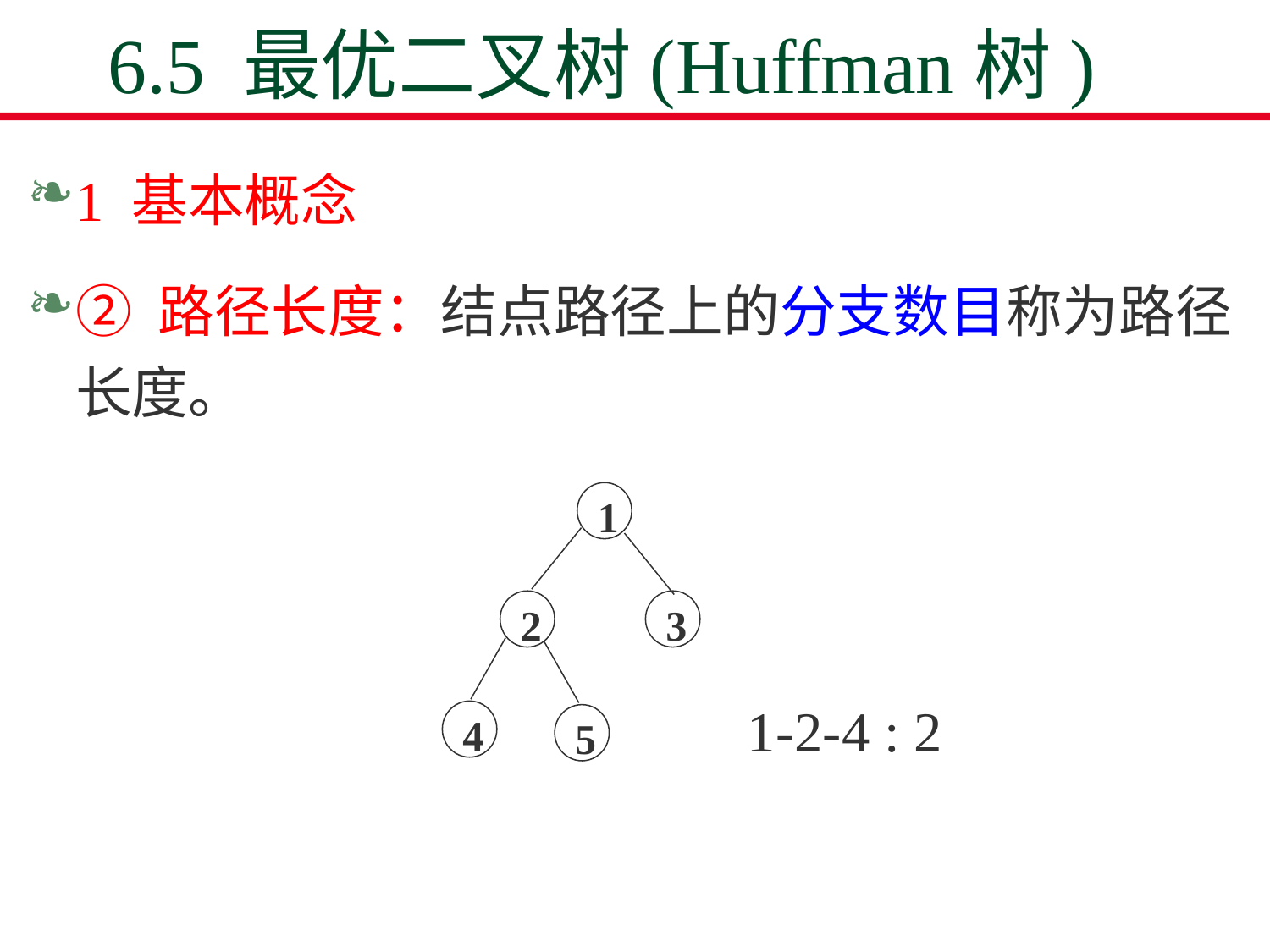

# 6.5 最优二叉树(Huffman树)
1 基本概念

② 路径长度：结点路径上的分支数目称为路径长度。

1

2
3

4
5
1-2-4 : 2